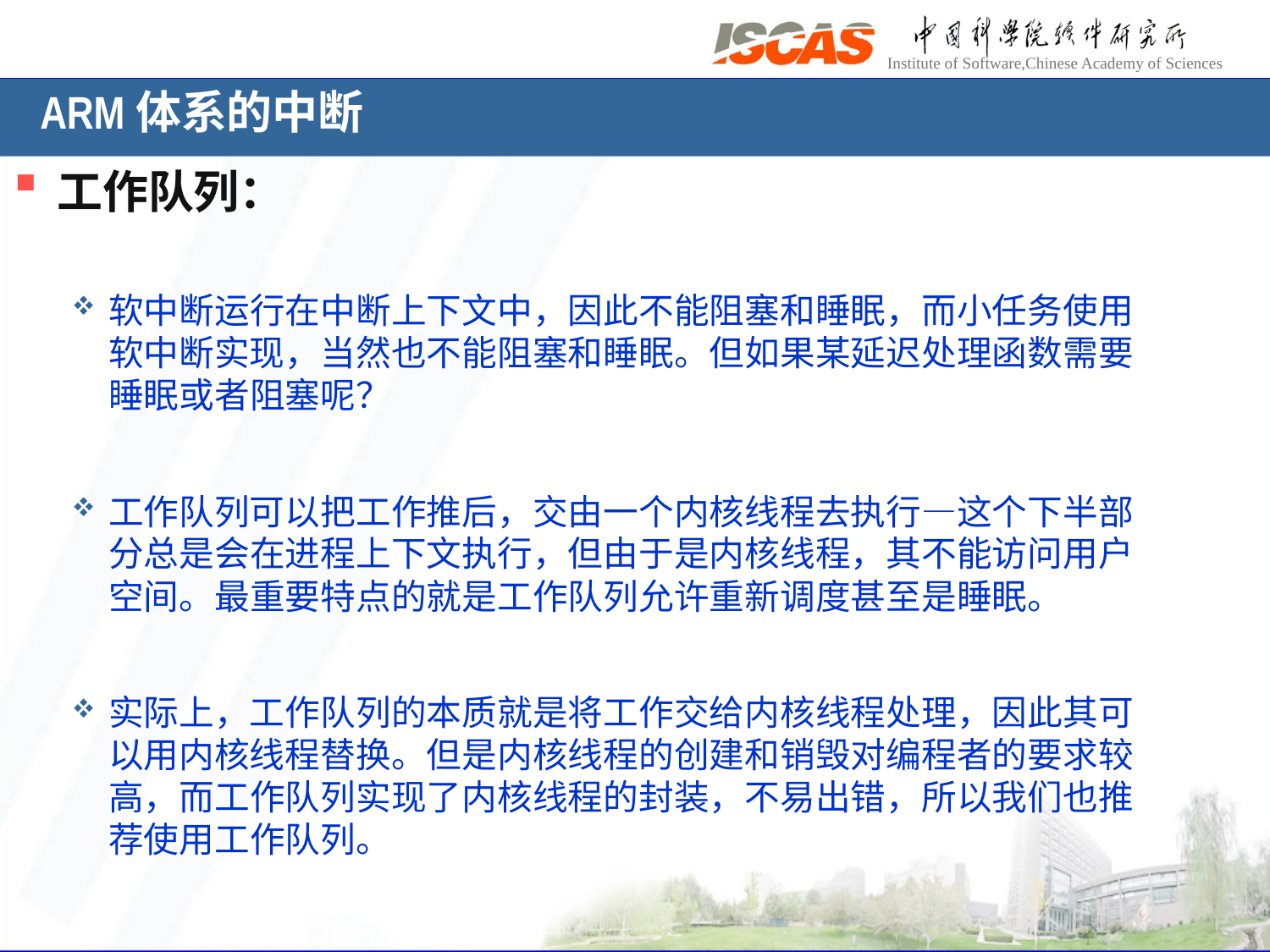

# ARM体系的中断
工作队列：

软中断运行在中断上下文中，因此不能阻塞和睡眠，而小任务使用软中断实现，当然也不能阻塞和睡眠。但如果某延迟处理函数需要睡眠或者阻塞呢？

工作队列可以把工作推后，交由一个内核线程去执行—这个下半部分总是会在进程上下文执行，但由于是内核线程，其不能访问用户空间。最重要特点的就是工作队列允许重新调度甚至是睡眠。

实际上，工作队列的本质就是将工作交给内核线程处理，因此其可以用内核线程替换。但是内核线程的创建和销毁对编程者的要求较高，而工作队列实现了内核线程的封装，不易出错，所以我们也推荐使用工作队列。